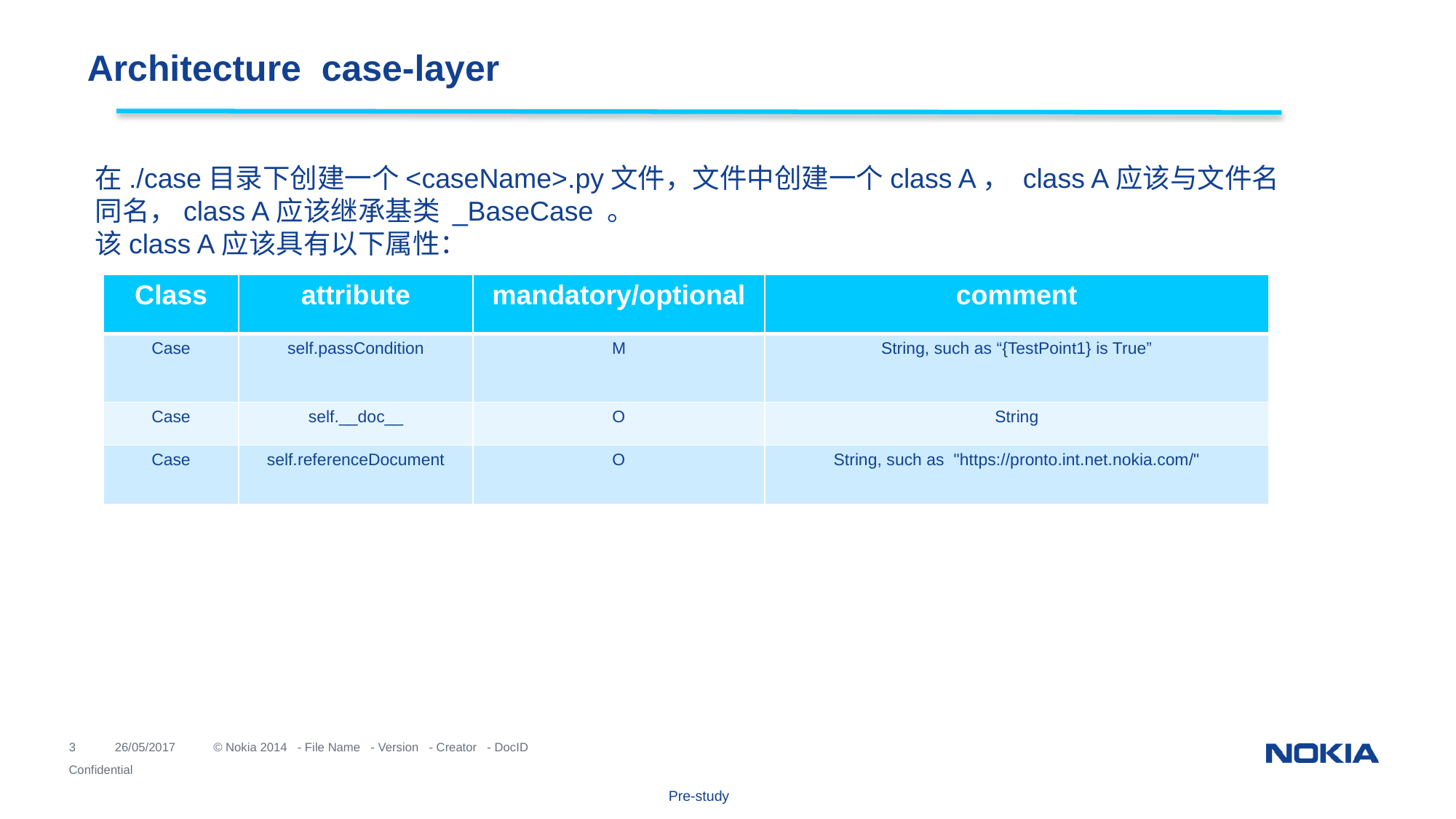

Architecture  case-layer
在./case目录下创建一个<caseName>.py文件，文件中创建一个class A， class A应该与文件名
同名，class A应该继承基类 _BaseCase 。
该class A应该具有以下属性：
| Class | attribute | mandatory/optional | comment |
| --- | --- | --- | --- |
| Case | self.passCondition | M | String, such as “{TestPoint1} is True” |
| Case | self.\_\_doc\_\_ | O | String |
| Case | self.referenceDocument | O | String, such as "https://pronto.int.net.nokia.com/" |
Pre-study